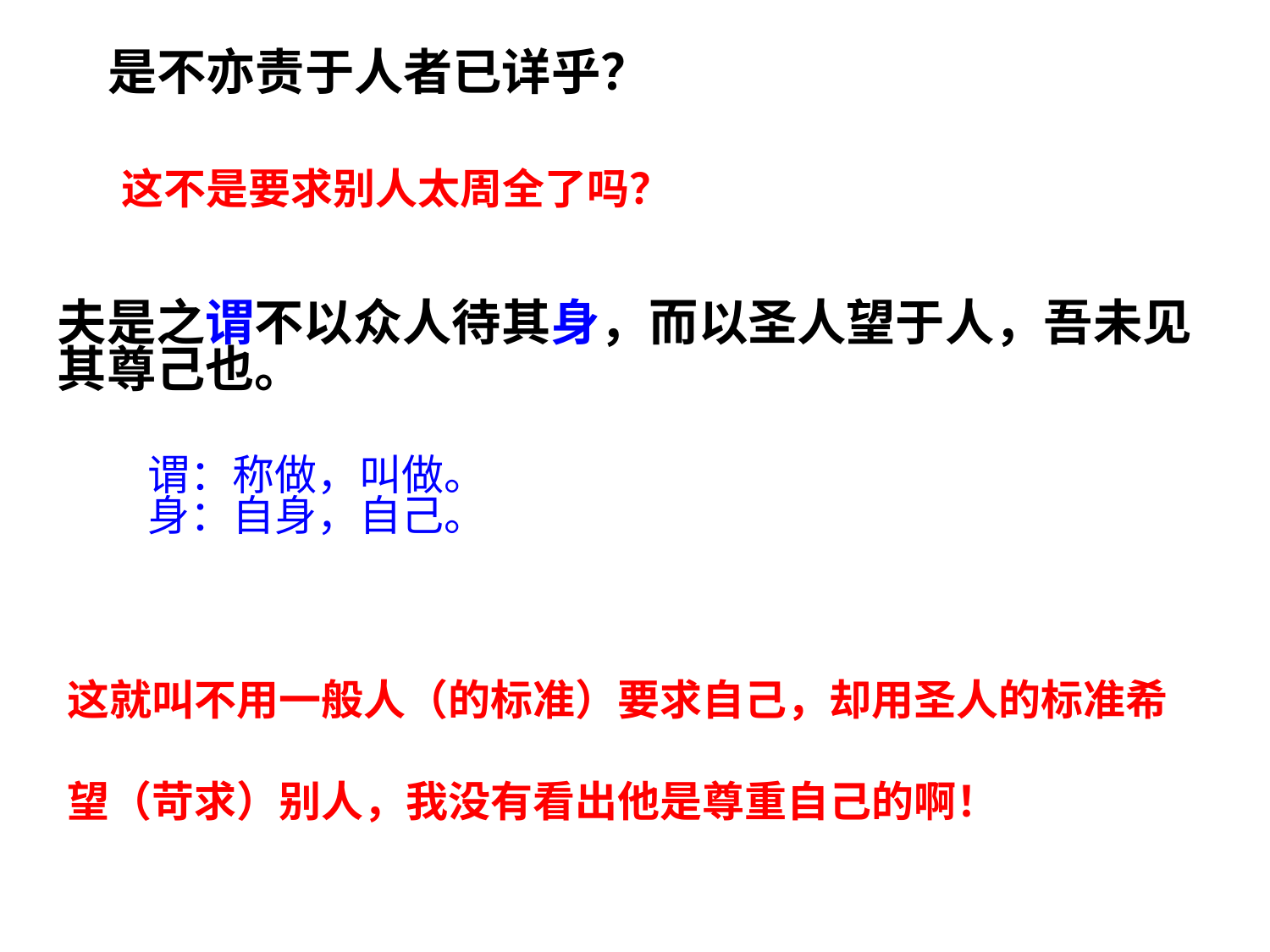

是不亦责于人者已详乎？

这不是要求别人太周全了吗？
夫是之谓不以众人待其身，而以圣人望于人，吾未见其尊己也。
谓：称做，叫做。
身：自身，自己。
这就叫不用一般人（的标准）要求自己，却用圣人的标准希望（苛求）别人，我没有看出他是尊重自己的啊！